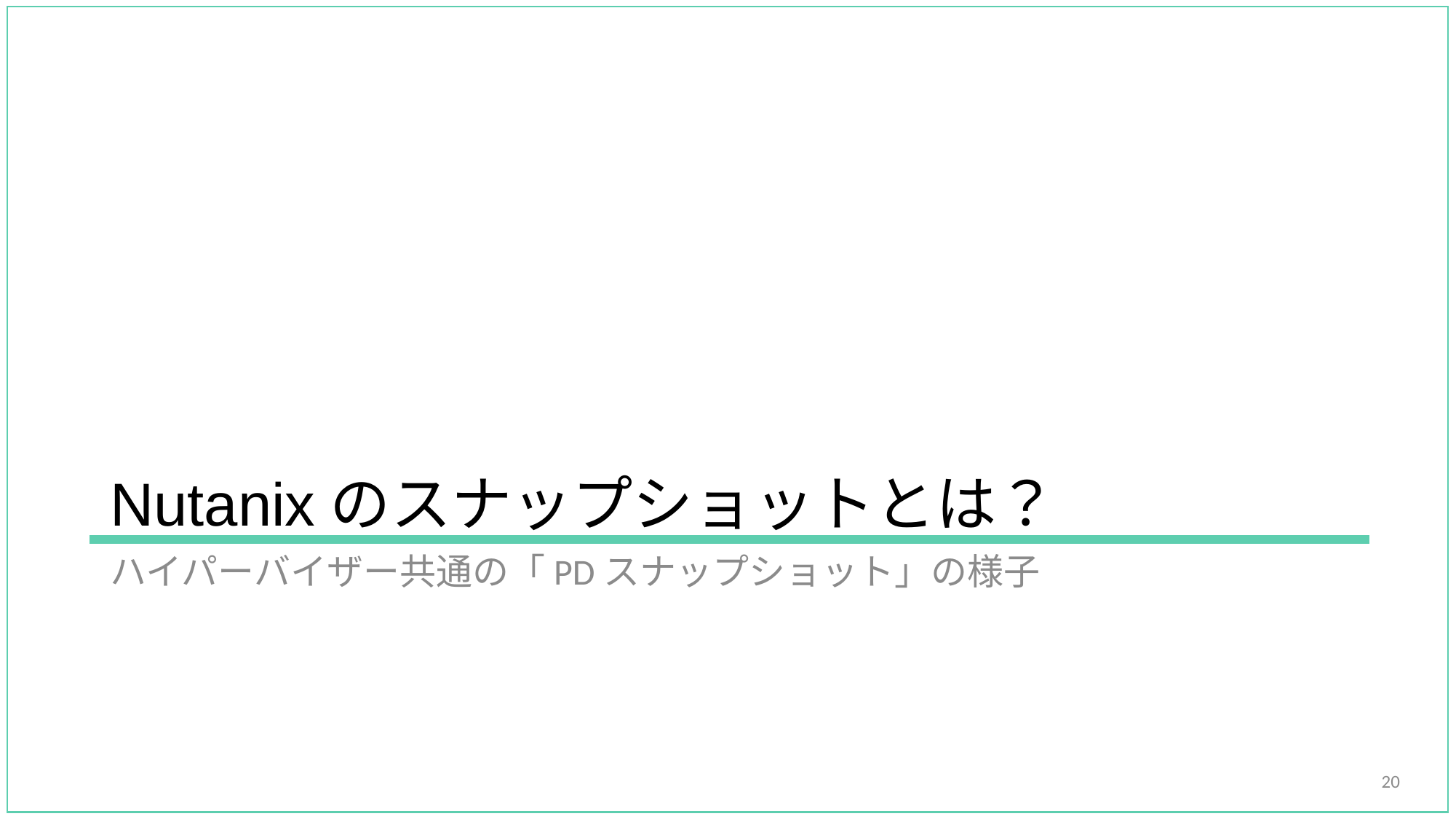

# Nutanixのスナップショットとは？
ハイパーバイザー共通の「PDスナップショット」の様子